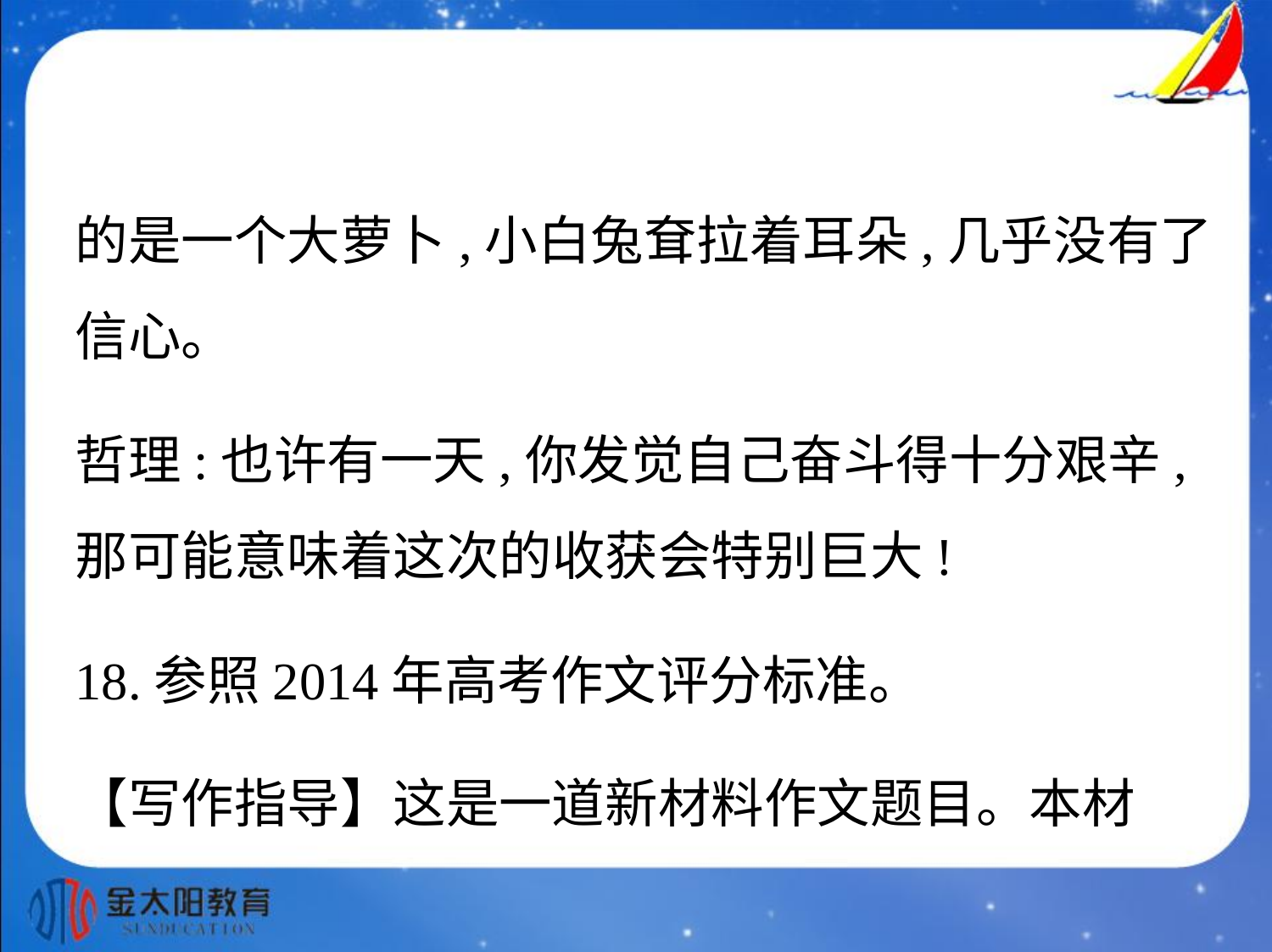

的是一个大萝卜,小白兔耷拉着耳朵,几乎没有了
信心。
哲理:也许有一天,你发觉自己奋斗得十分艰辛,
那可能意味着这次的收获会特别巨大!
18.参照2014年高考作文评分标准。
【写作指导】这是一道新材料作文题目。本材